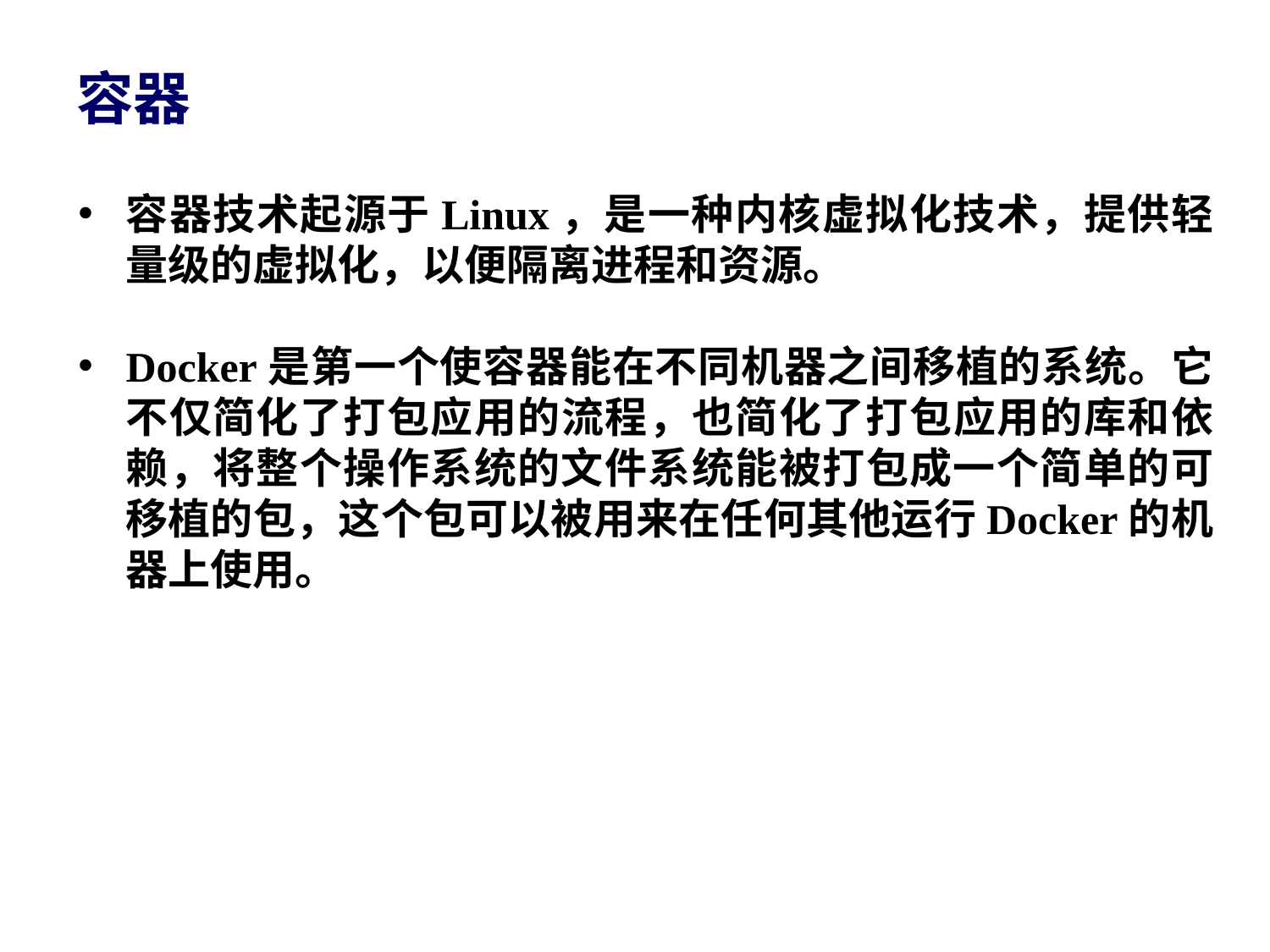

# 容器
容器技术起源于Linux，是一种内核虚拟化技术，提供轻量级的虚拟化，以便隔离进程和资源。

Docker是第一个使容器能在不同机器之间移植的系统。它不仅简化了打包应用的流程，也简化了打包应用的库和依赖，将整个操作系统的文件系统能被打包成一个简单的可移植的包，这个包可以被用来在任何其他运行Docker的机器上使用。